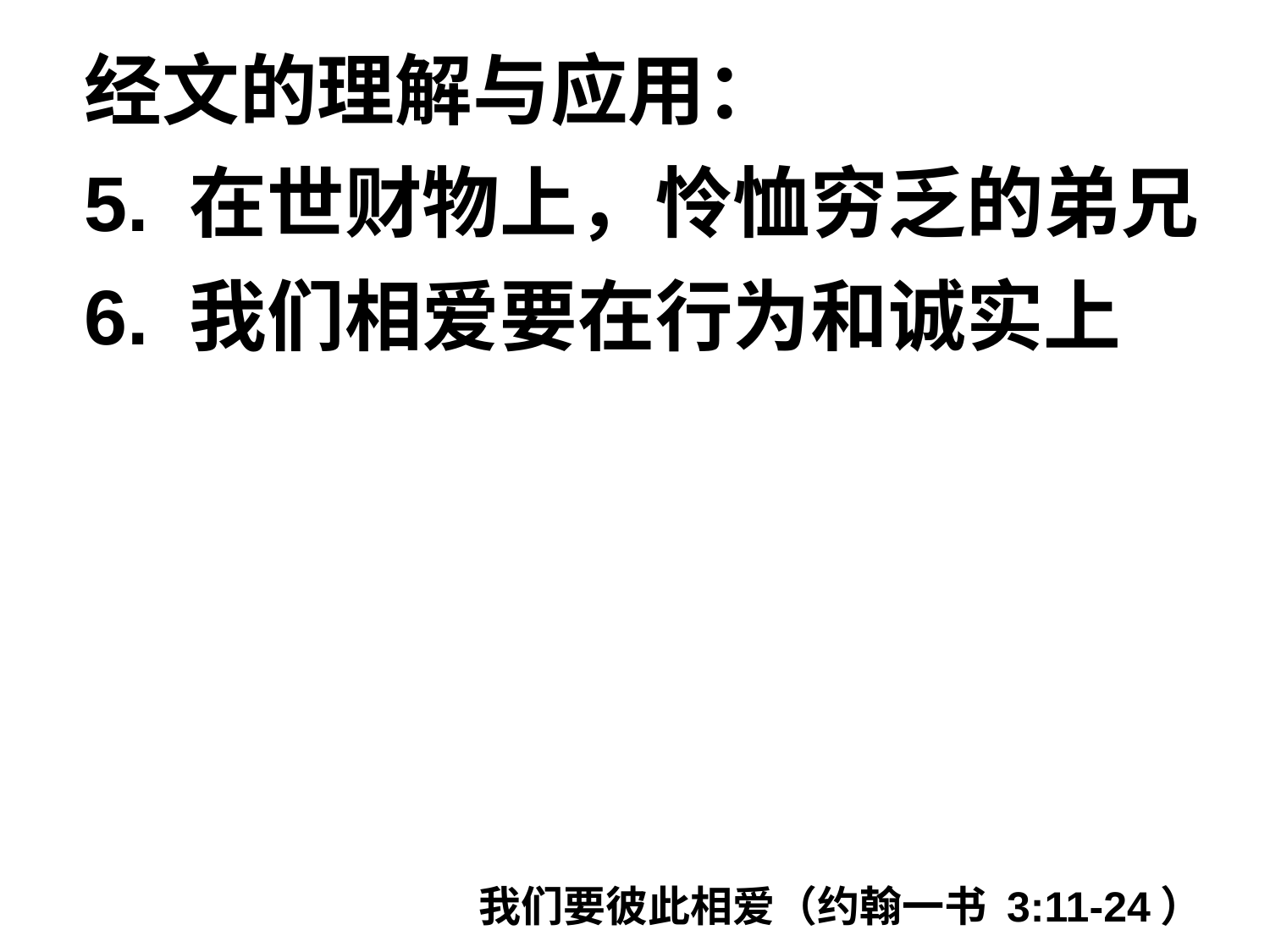

经文的理解与应用：
5. 在世财物上，怜恤穷乏的弟兄
6. 我们相爱要在行为和诚实上
我们要彼此相爱（约翰一书 3:11-24）